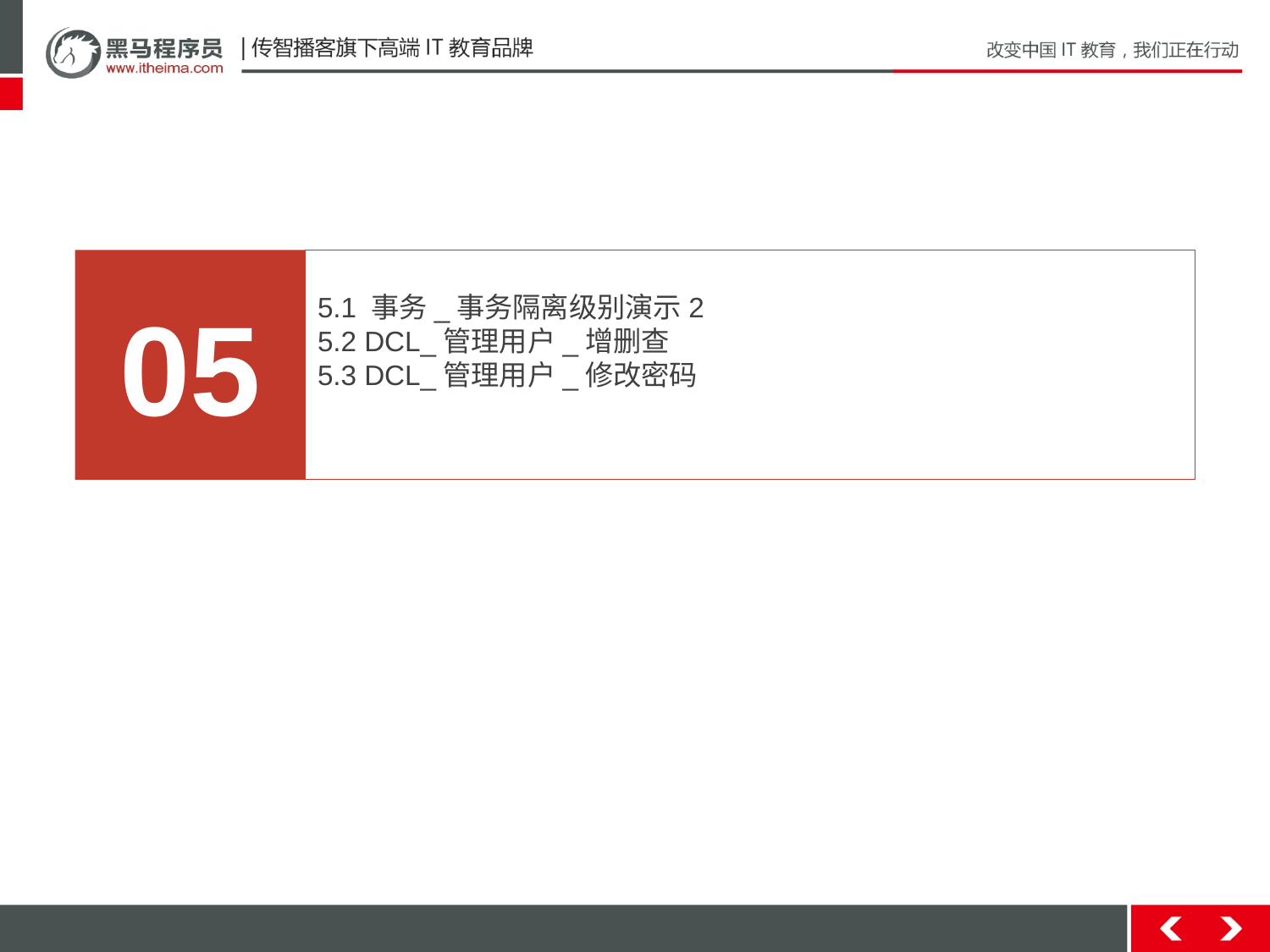

05

5.1 事务_事务隔离级别演示2
5.2 DCL_管理用户_增删查
5.3 DCL_管理用户_修改密码